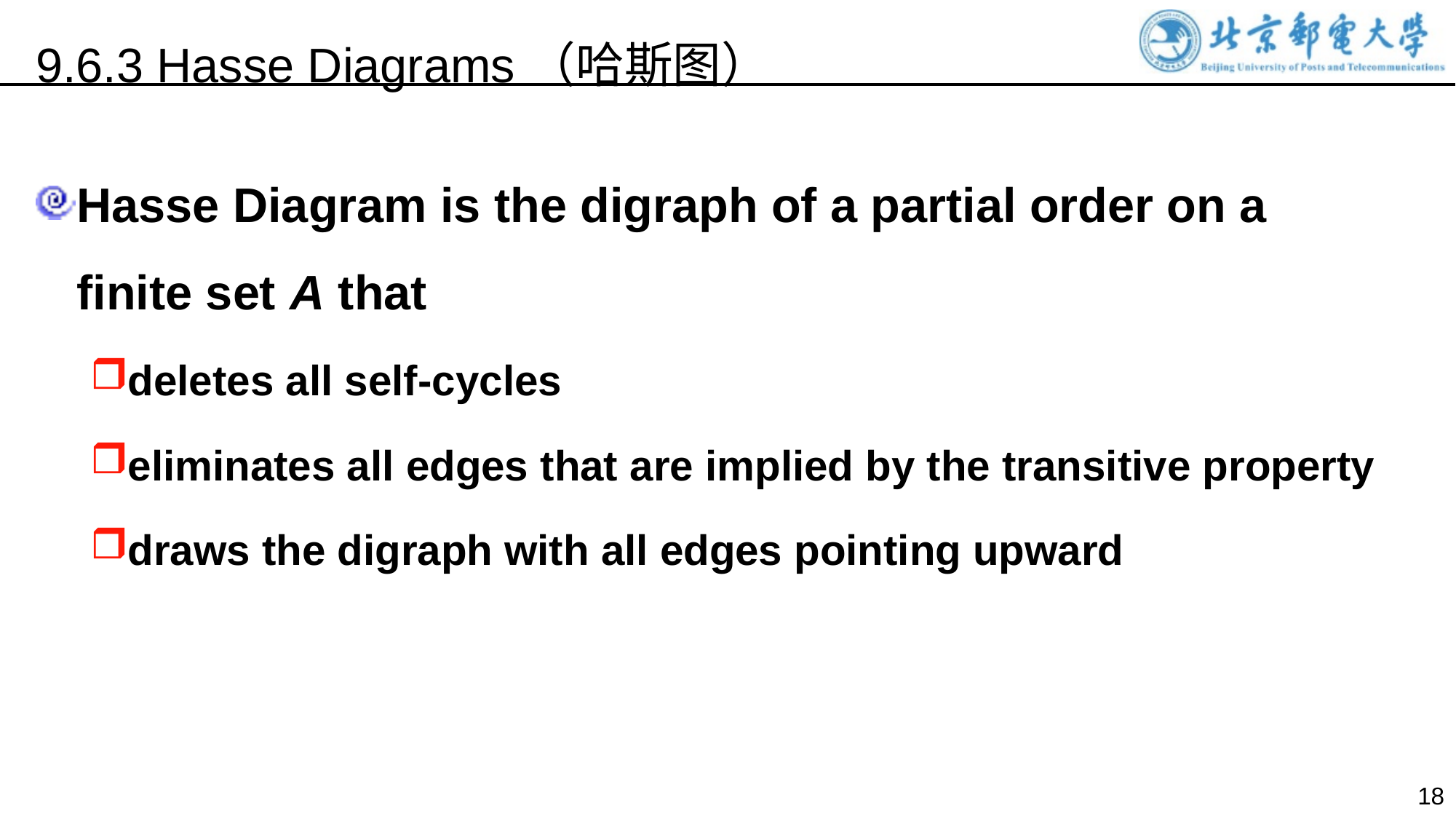

9.6.3 Hasse Diagrams（哈斯图）

Hasse Diagram is the digraph of a partial order on a finite set A that
deletes all self-cycles
eliminates all edges that are implied by the transitive property
draws the digraph with all edges pointing upward